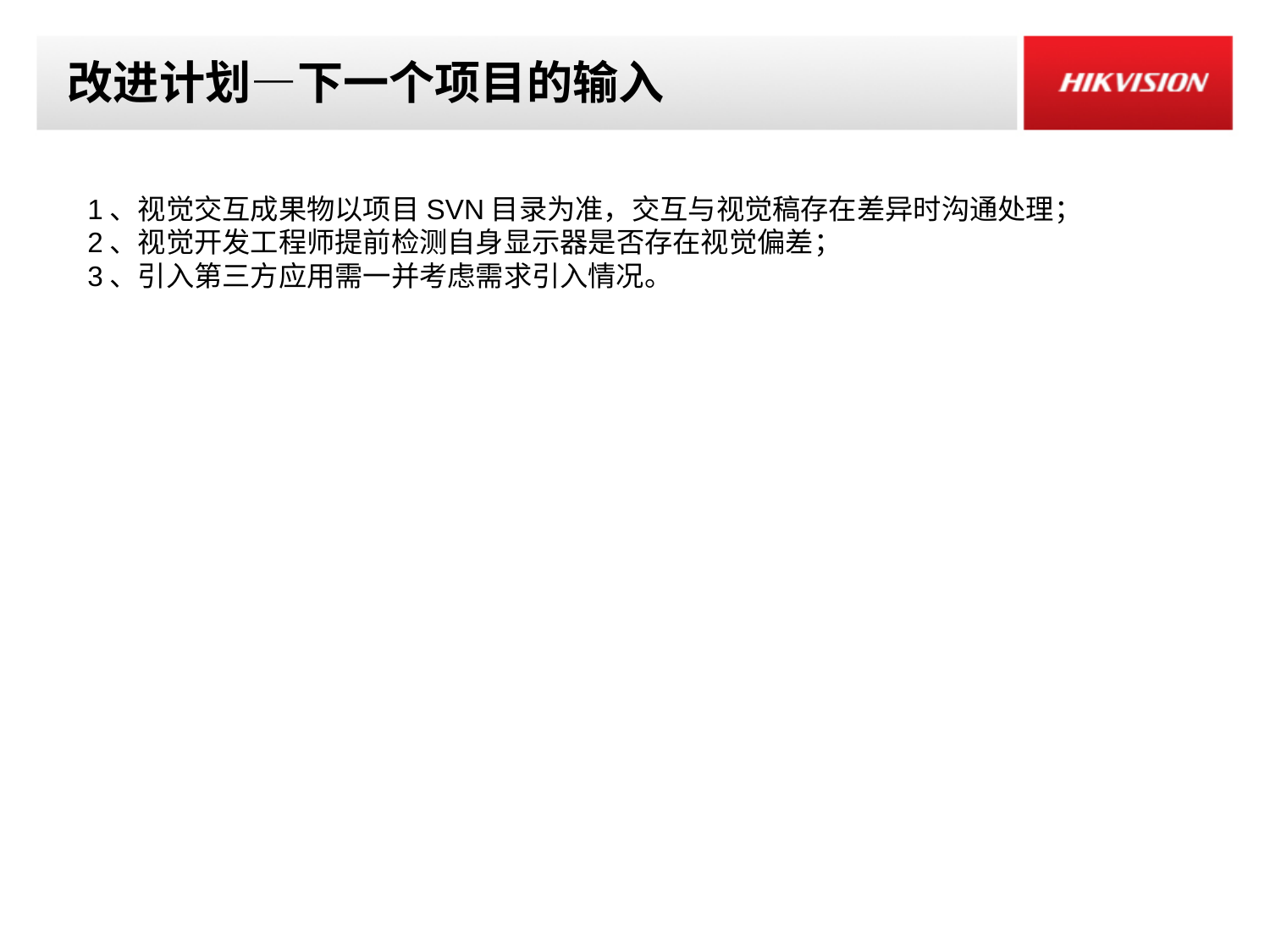

# 改进计划—下一个项目的输入
1、视觉交互成果物以项目SVN目录为准，交互与视觉稿存在差异时沟通处理；
2、视觉开发工程师提前检测自身显示器是否存在视觉偏差；
3、引入第三方应用需一并考虑需求引入情况。